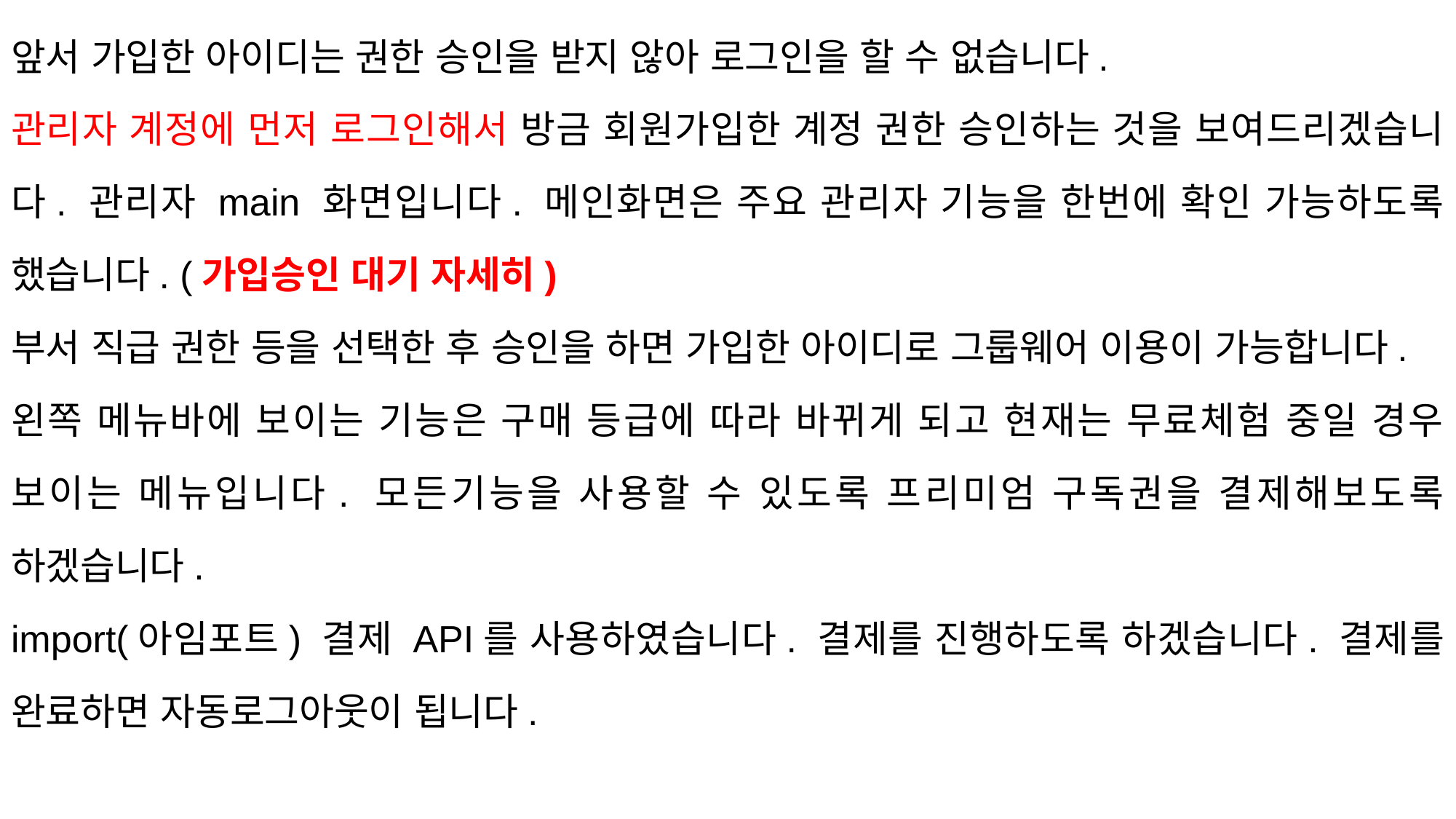

앞서 가입한 아이디는 권한 승인을 받지 않아 로그인을 할 수 없습니다.
관리자 계정에 먼저 로그인해서 방금 회원가입한 계정 권한 승인하는 것을 보여드리겠습니다. 관리자 main 화면입니다. 메인화면은 주요 관리자 기능을 한번에 확인 가능하도록 했습니다. (가입승인 대기 자세히)
부서 직급 권한 등을 선택한 후 승인을 하면 가입한 아이디로 그룹웨어 이용이 가능합니다.
왼쪽 메뉴바에 보이는 기능은 구매 등급에 따라 바뀌게 되고 현재는 무료체험 중일 경우 보이는 메뉴입니다. 모든기능을 사용할 수 있도록 프리미엄 구독권을 결제해보도록 하겠습니다.
import(아임포트) 결제 API를 사용하였습니다. 결제를 진행하도록 하겠습니다. 결제를 완료하면 자동로그아웃이 됩니다.